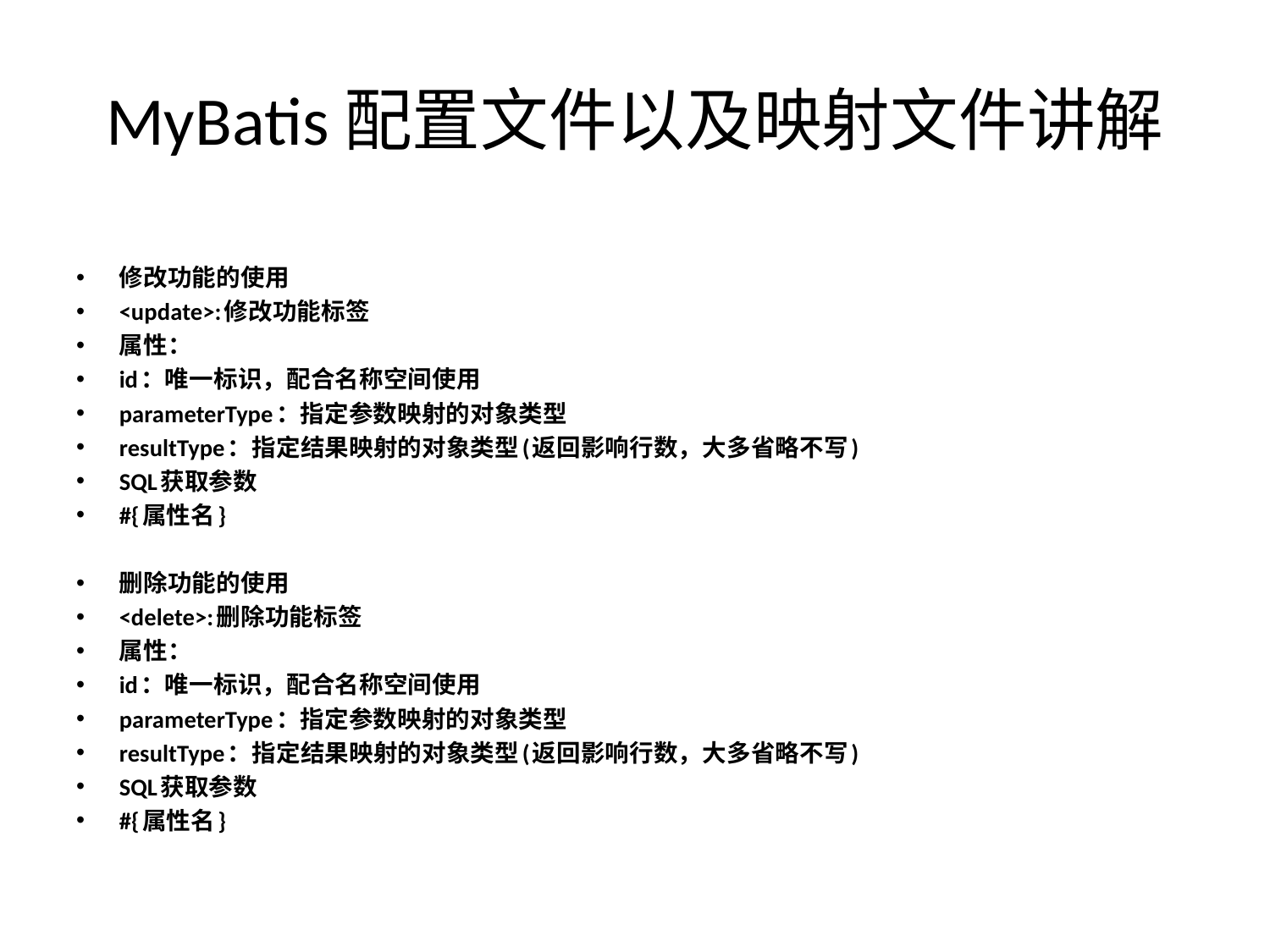

# MyBatis配置文件以及映射文件讲解

修改功能的使用
<update>:修改功能标签
属性：
id：唯一标识，配合名称空间使用
parameterType：指定参数映射的对象类型
resultType：指定结果映射的对象类型(返回影响行数，大多省略不写)
SQL获取参数
#{属性名}

删除功能的使用
<delete>:删除功能标签
属性：
id：唯一标识，配合名称空间使用
parameterType：指定参数映射的对象类型
resultType：指定结果映射的对象类型(返回影响行数，大多省略不写)
SQL获取参数
#{属性名}